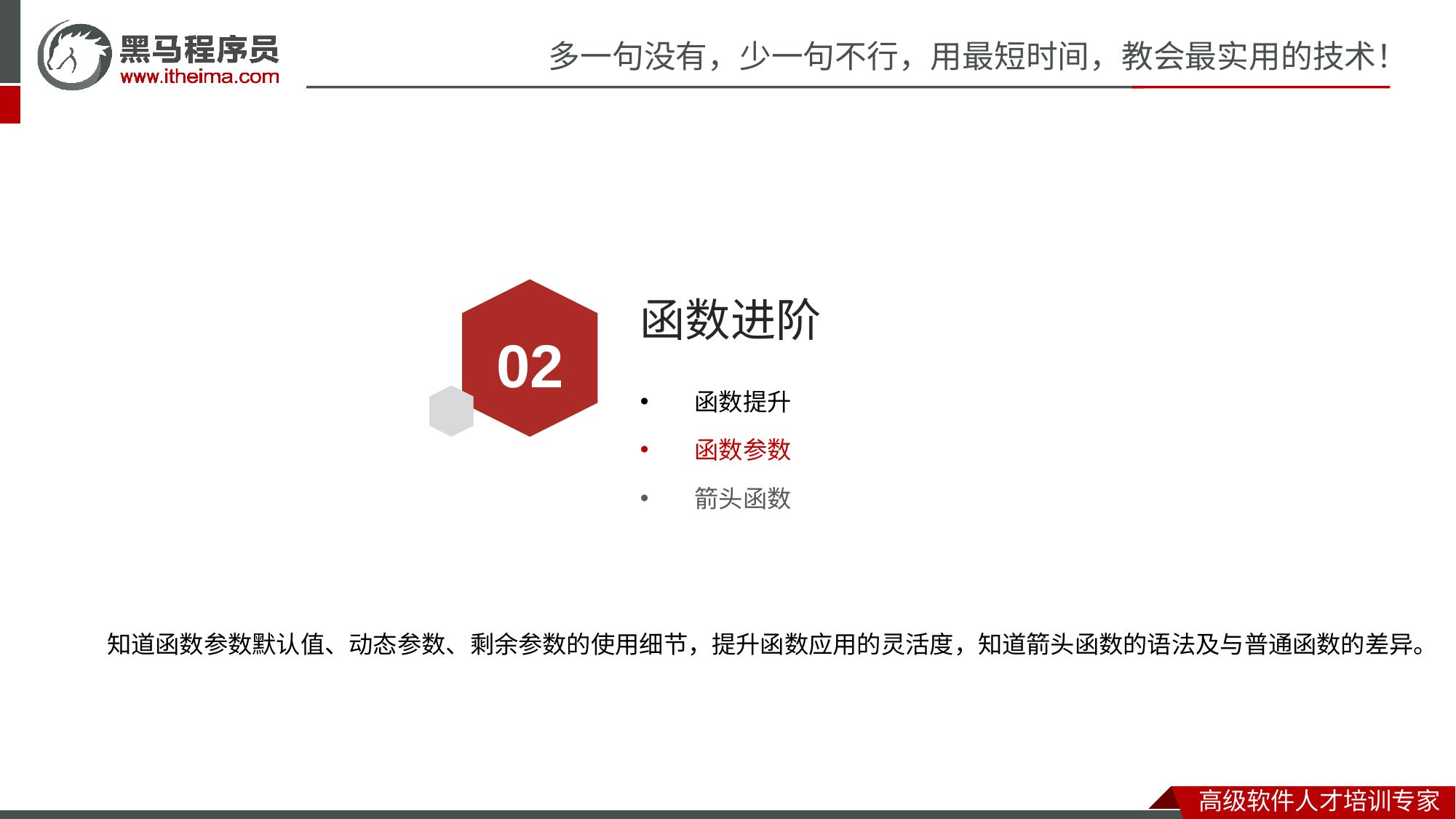

# 函数进阶
02
函数提升
函数参数
箭头函数
知道函数参数默认值、动态参数、剩余参数的使用细节，提升函数应用的灵活度，知道箭头函数的语法及与普通函数的差异。